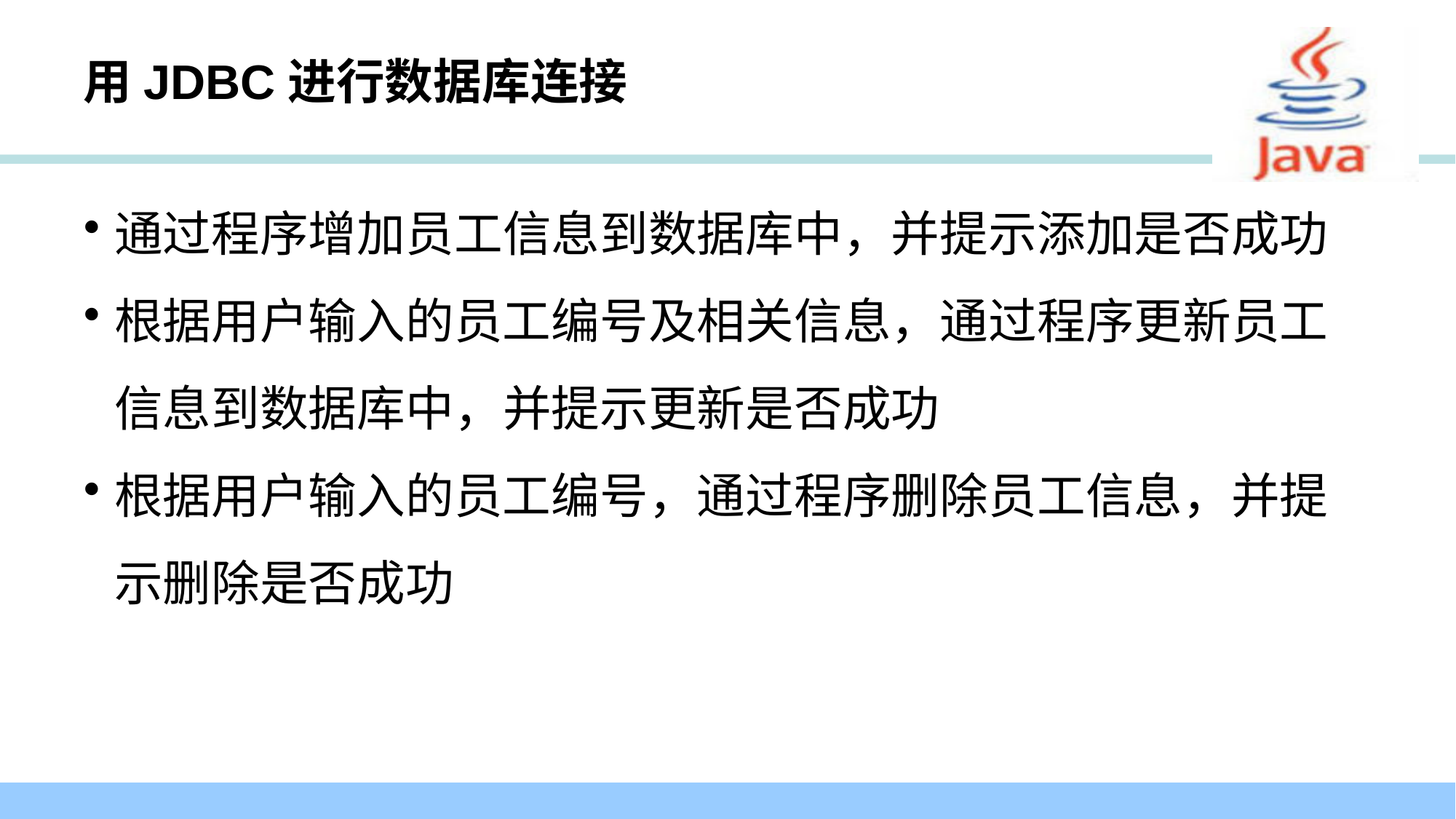

# 用JDBC进行数据库连接
通过程序增加员工信息到数据库中，并提示添加是否成功
根据用户输入的员工编号及相关信息，通过程序更新员工信息到数据库中，并提示更新是否成功
根据用户输入的员工编号，通过程序删除员工信息，并提示删除是否成功